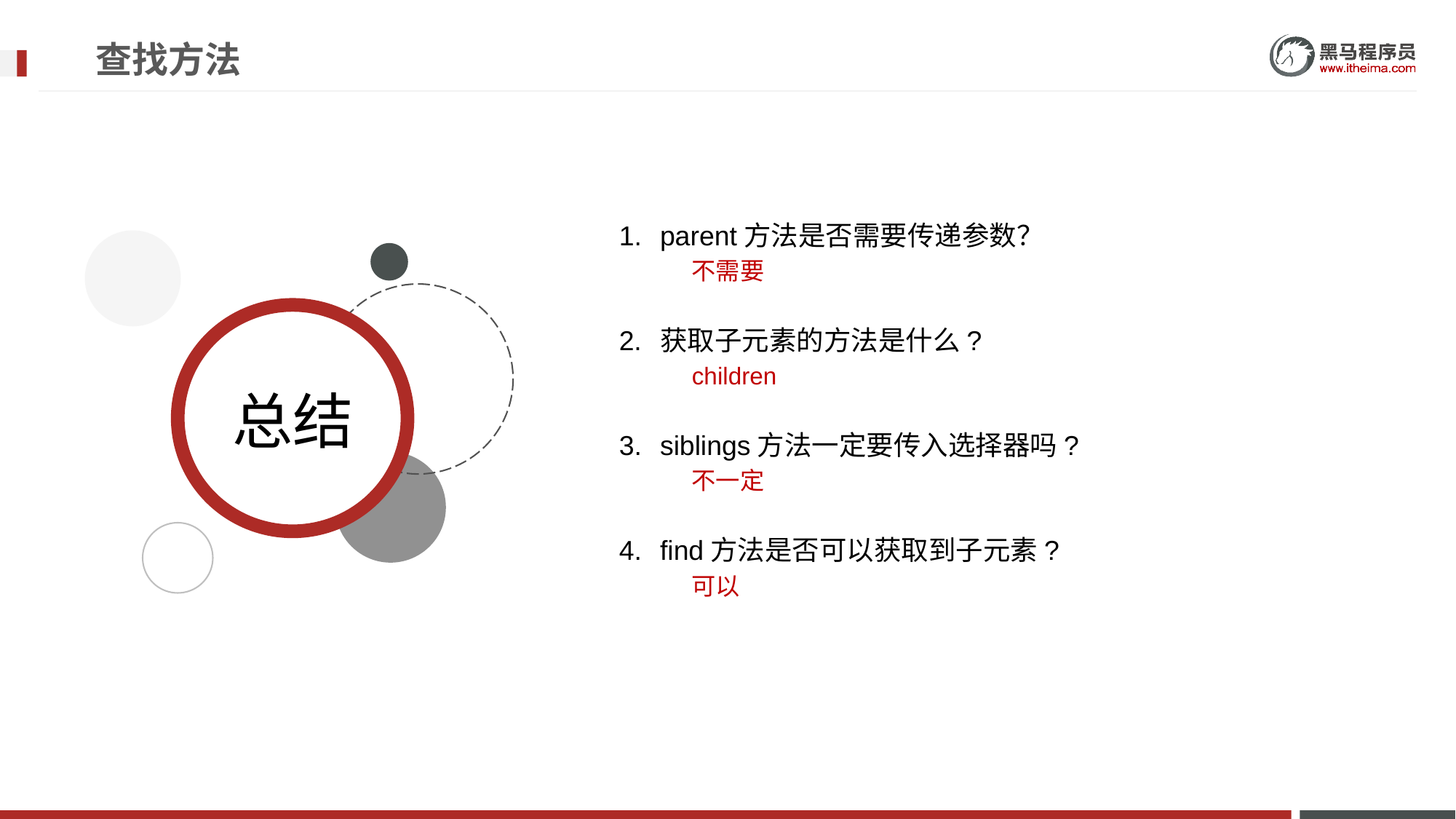

# 查找方法
parent方法是否需要传递参数？
不需要
获取子元素的方法是什么?
children
siblings方法一定要传入选择器吗?
不一定
find方法是否可以获取到子元素?
可以